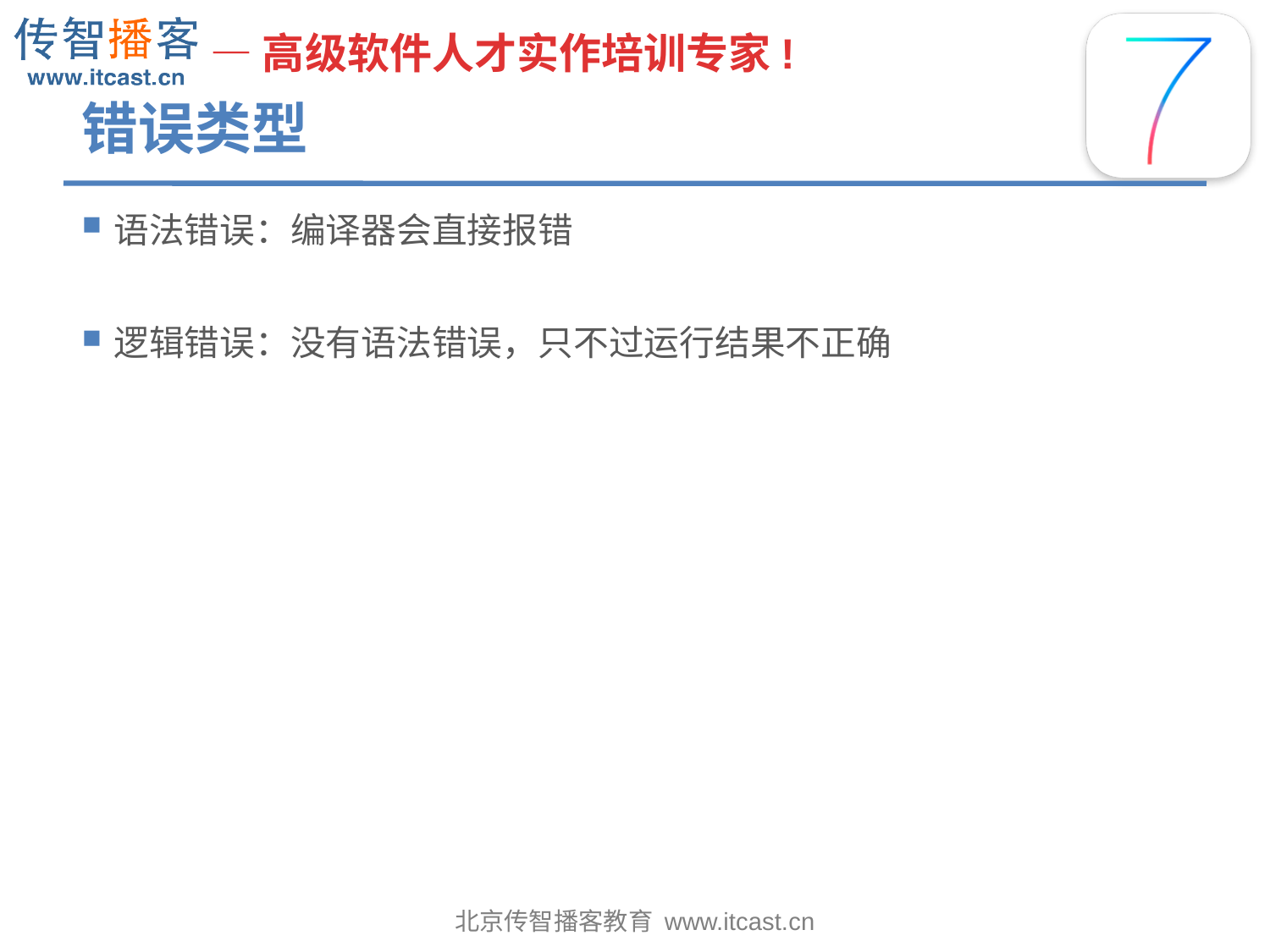

# 错误类型
语法错误：编译器会直接报错

逻辑错误：没有语法错误，只不过运行结果不正确